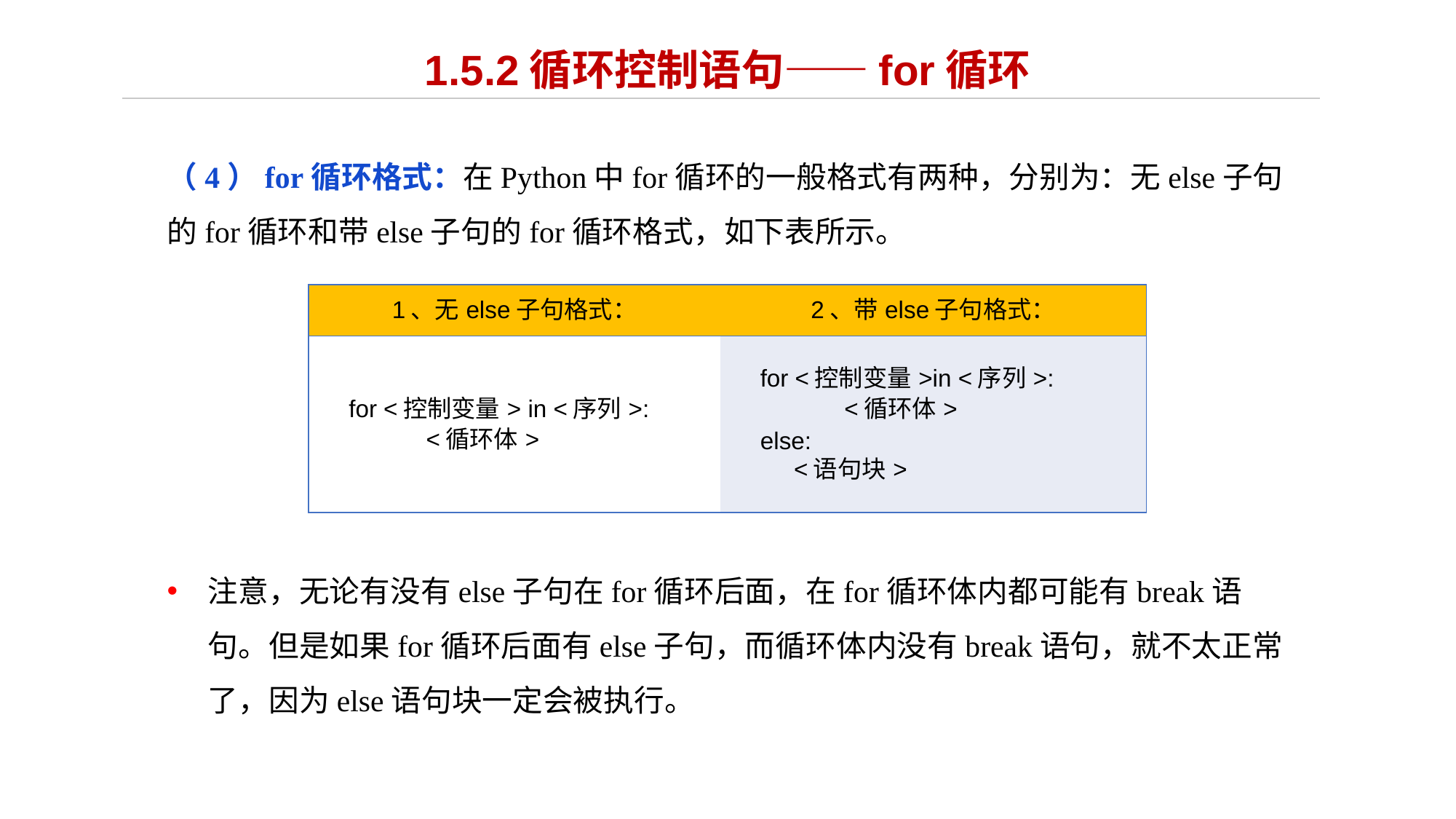

# 1.5.2循环控制语句——for循环
（4）for循环格式：在Python中for循环的一般格式有两种，分别为：无else子句的for循环和带else子句的for循环格式，如下表所示。
| 1、无else子句格式： | 2、带else子句格式： |
| --- | --- |
| for <控制变量> in <序列>: <循环体> | for <控制变量>in <序列>: <循环体> else: <语句块> |
注意，无论有没有else子句在for循环后面，在for循环体内都可能有break语句。但是如果for循环后面有else子句，而循环体内没有break语句，就不太正常了，因为else语句块一定会被执行。